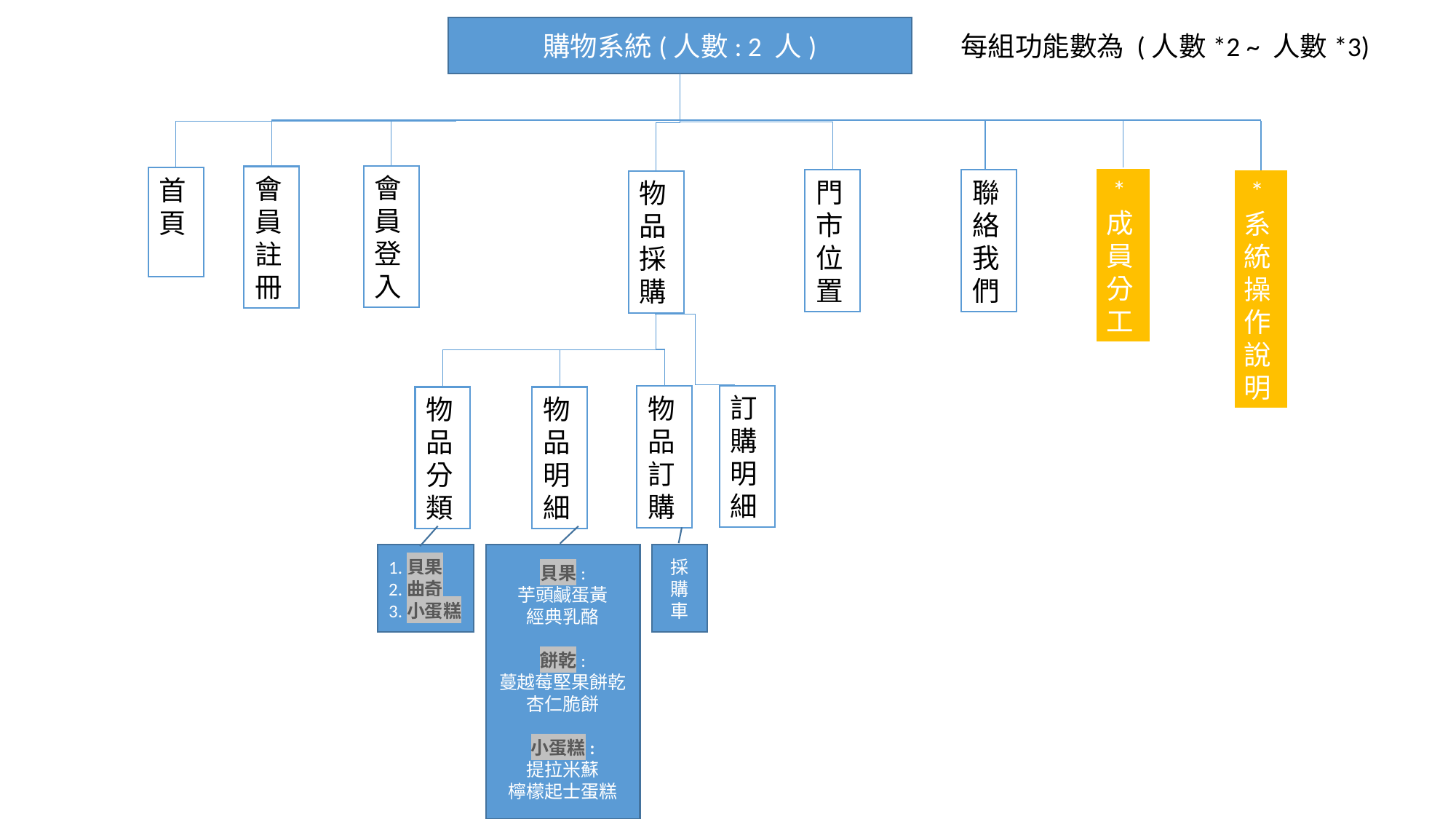

購物系統(人數: 2 人)
每組功能數為 (人數*2 ~ 人數*3)
會員登入
會員註冊
首頁

 *成員分工
 *
系統操作說明
門市位置
聯絡我們
物品
採購
訂購明細
物品
訂購
物品分類
物品 明細
1.貝果
2.曲奇
3.小蛋糕
貝果:
芋頭鹹蛋黃
經典乳酪

餅乾:
蔓越莓堅果餅乾
杏仁脆餅

小蛋糕:
提拉米蘇
檸檬起士蛋糕
採購車